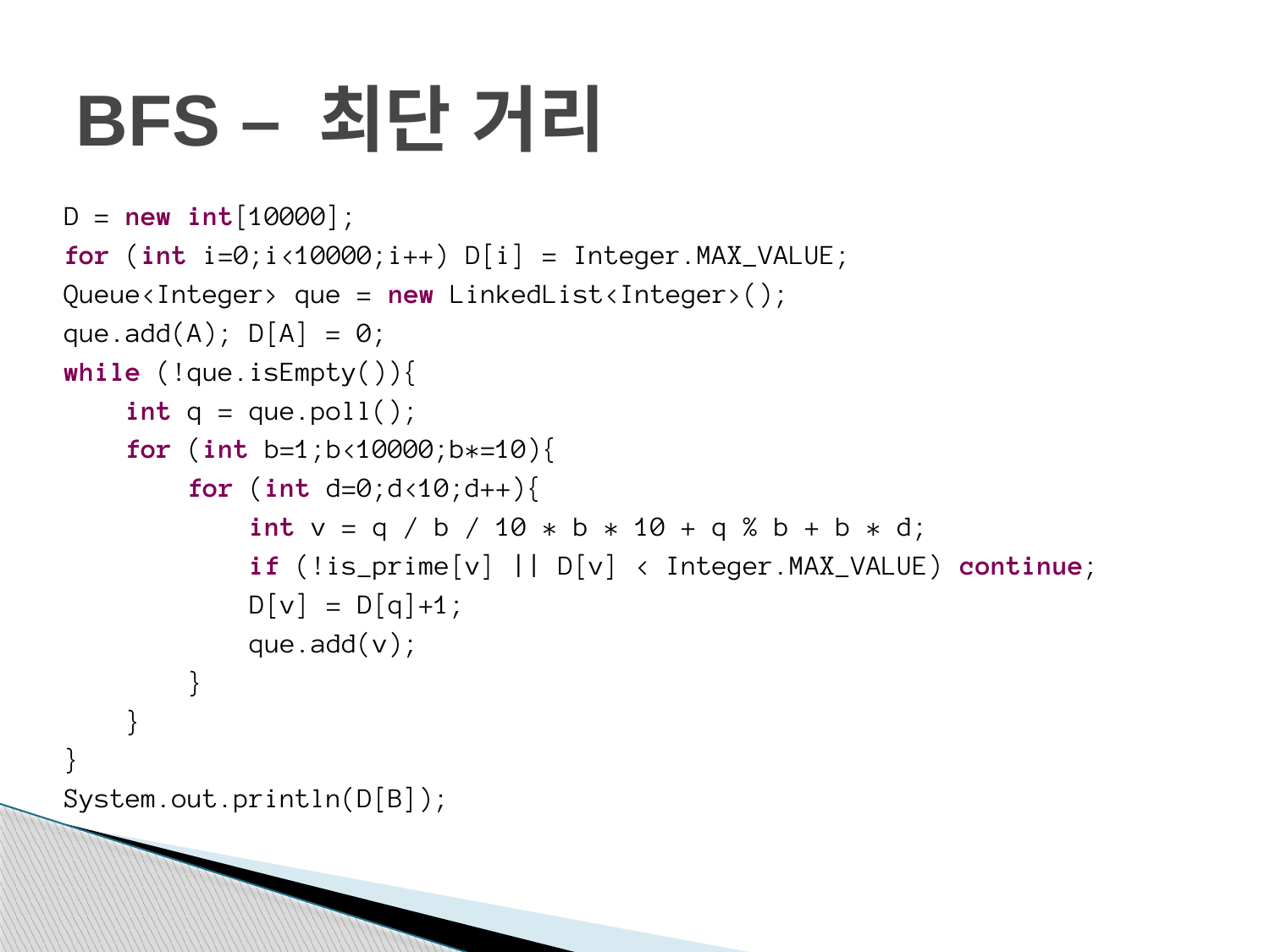

# BFS – 최단 거리
D = new int[10000];
for (int i=0;i<10000;i++) D[i] = Integer.MAX_VALUE;
Queue<Integer> que = new LinkedList<Integer>();
que.add(A); D[A] = 0;
while (!que.isEmpty()){
    int q = que.poll();
    for (int b=1;b<10000;b*=10){
        for (int d=0;d<10;d++){
            int v = q / b / 10 * b * 10 + q % b + b * d;
            if (!is_prime[v] || D[v] < Integer.MAX_VALUE) continue;
            D[v] = D[q]+1;
            que.add(v);
        }
    }
}
System.out.println(D[B]);